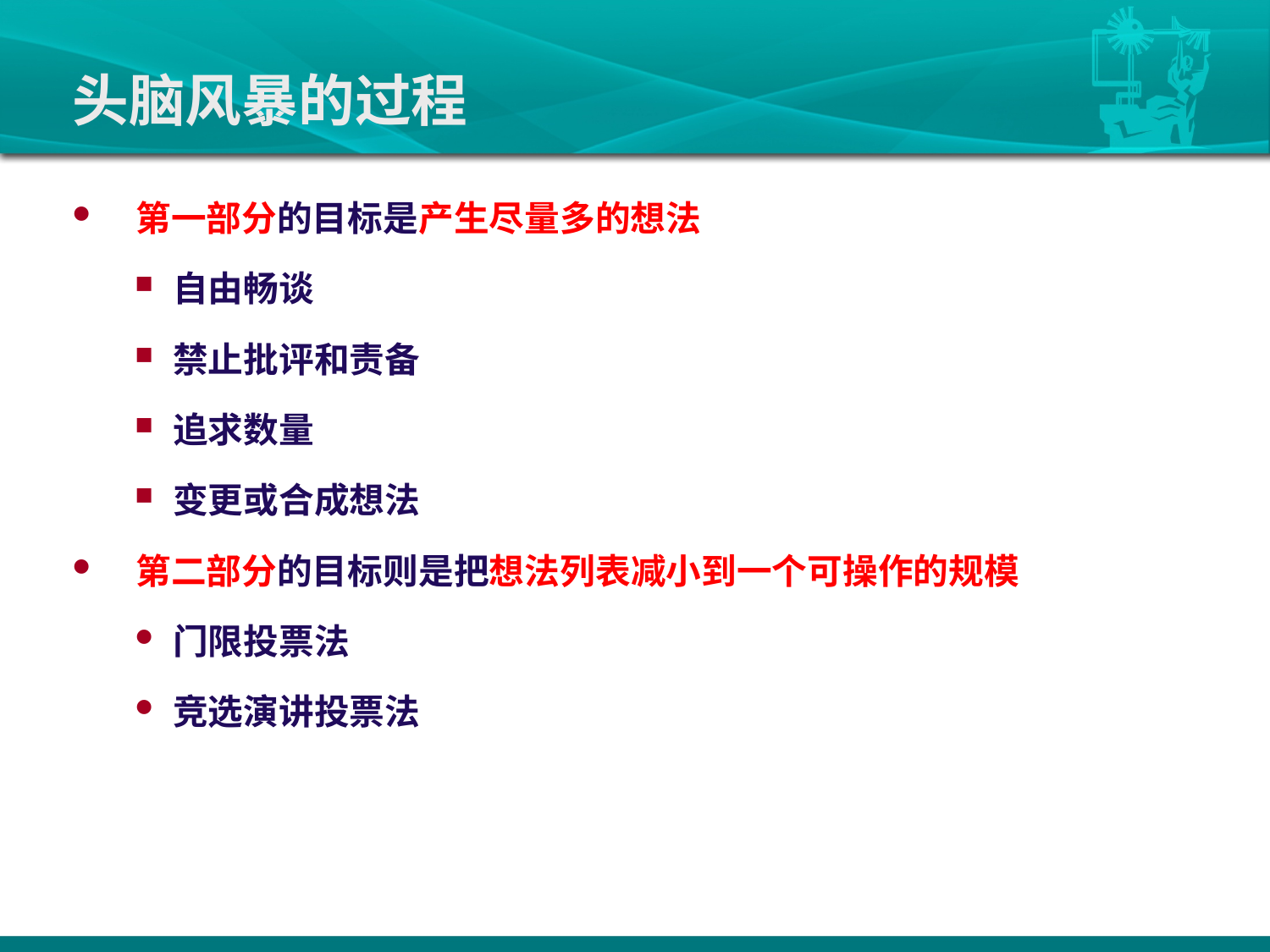

# 头脑风暴的过程
第一部分的目标是产生尽量多的想法
自由畅谈
禁止批评和责备
追求数量
变更或合成想法
第二部分的目标则是把想法列表减小到一个可操作的规模
门限投票法
竞选演讲投票法